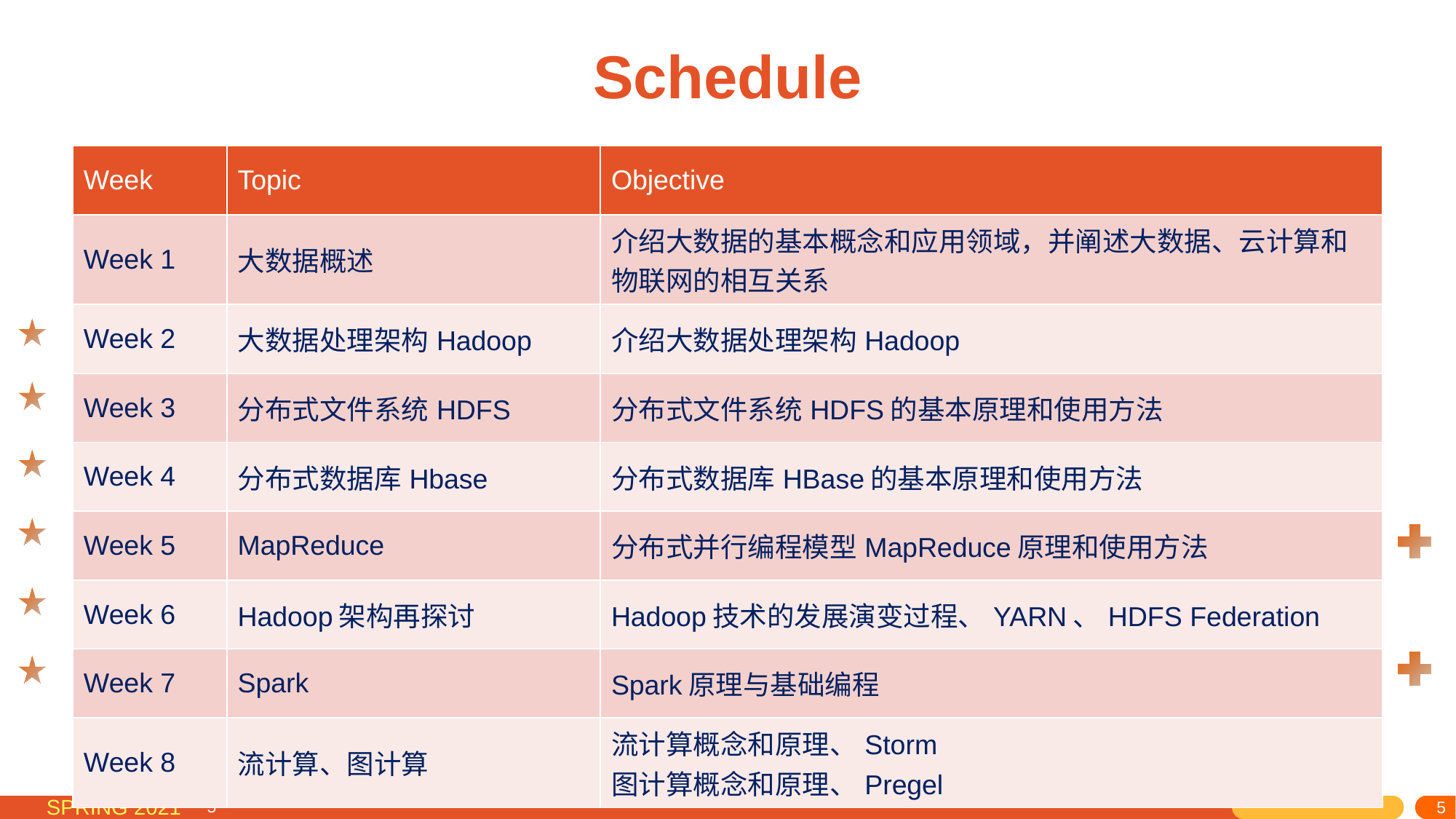

# Schedule
| Week | Topic | Objective |
| --- | --- | --- |
| Week 1 | 大数据概述 | 介绍大数据的基本概念和应用领域，并阐述大数据、云计算和 物联网的相互关系 |
| Week 2 | 大数据处理架构Hadoop | 介绍大数据处理架构Hadoop |
| Week 3 | 分布式文件系统HDFS | 分布式文件系统HDFS的基本原理和使用方法 |
| Week 4 | 分布式数据库Hbase | 分布式数据库HBase的基本原理和使用方法 |
| Week 5 | MapReduce | 分布式并行编程模型MapReduce原理和使用方法 |
| Week 6 | Hadoop架构再探讨 | Hadoop技术的发展演变过程、YARN、HDFS Federation |
| Week 7 | Spark | Spark原理与基础编程 |
| Week 8 | 流计算、图计算 | 流计算概念和原理、Storm 图计算概念和原理、Pregel |